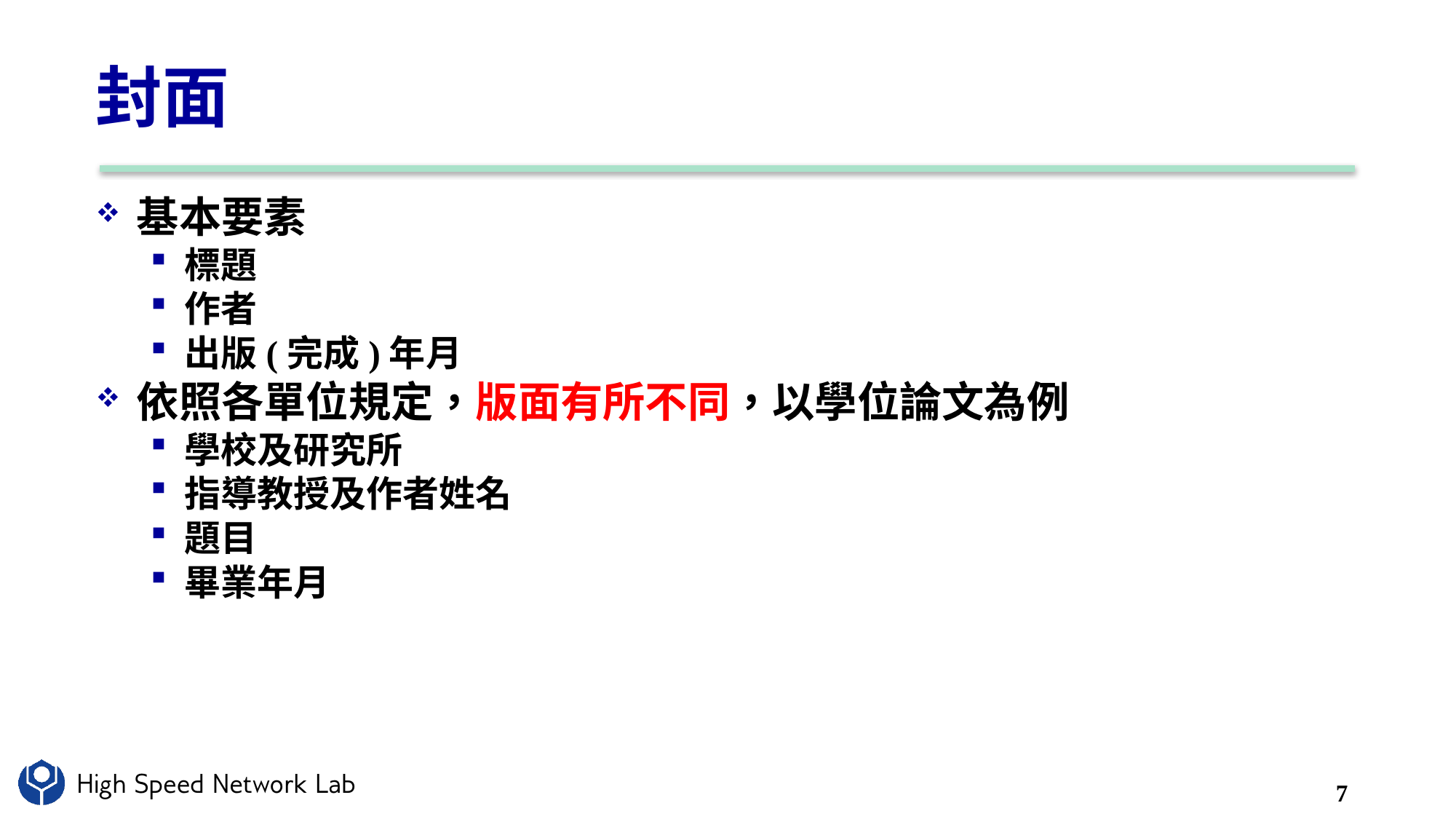

# 封面
基本要素
標題
作者
出版(完成)年月
依照各單位規定，版面有所不同，以學位論文為例
學校及研究所
指導教授及作者姓名
題目
畢業年月

7